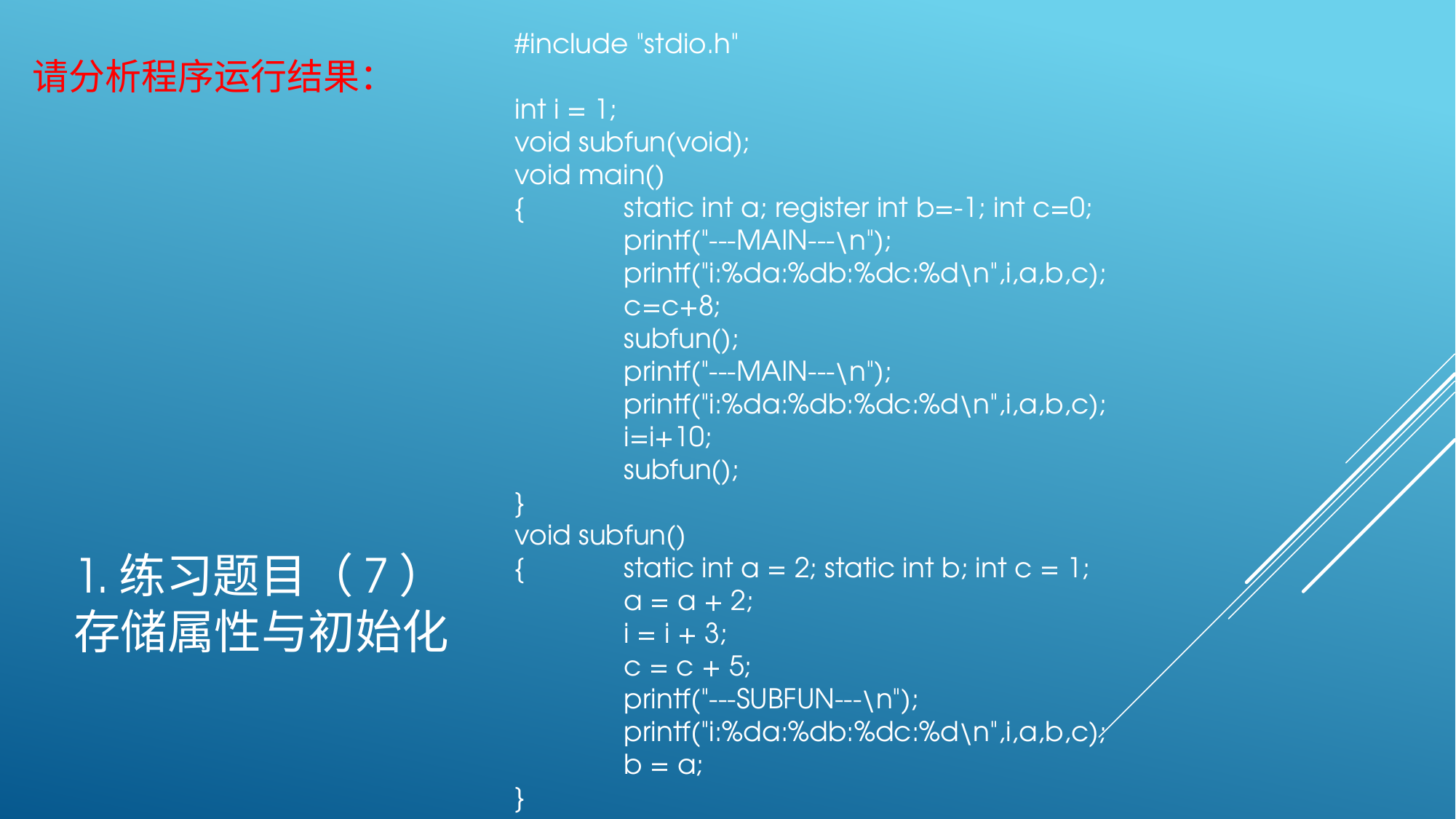

#include "stdio.h"

int i = 1;
void subfun(void);
void main()
{	static int a; register int b=-1; int c=0;
	printf("---MAIN---\n");
	printf("i:%da:%db:%dc:%d\n",i,a,b,c);
	c=c+8;
	subfun();
	printf("---MAIN---\n");
	printf("i:%da:%db:%dc:%d\n",i,a,b,c);
	i=i+10;
	subfun();
}
void subfun()
{	static int a = 2; static int b; int c = 1;
	a = a + 2;
	i = i + 3;
	c = c + 5;
	printf("---SUBFUN---\n");
	printf("i:%da:%db:%dc:%d\n",i,a,b,c);
	b = a;
}

请分析程序运行结果：
# 1.练习题目（7） 存储属性与初始化